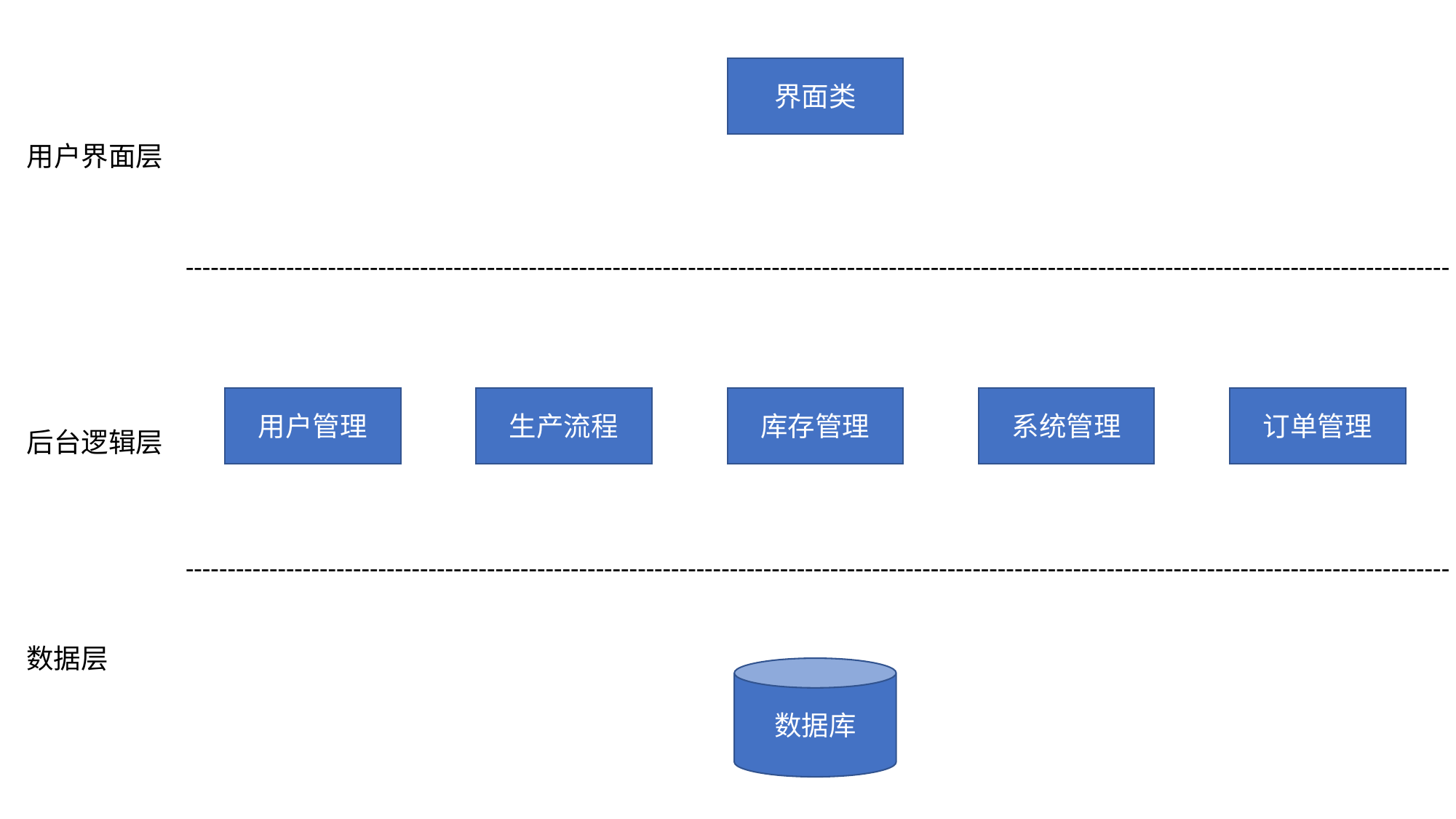

界面类
用户界面层
-------------------------------------------------------------------------------------------------------------------------------------------------------
用户管理
生产流程
库存管理
系统管理
订单管理
后台逻辑层
-------------------------------------------------------------------------------------------------------------------------------------------------------
数据层
数据库